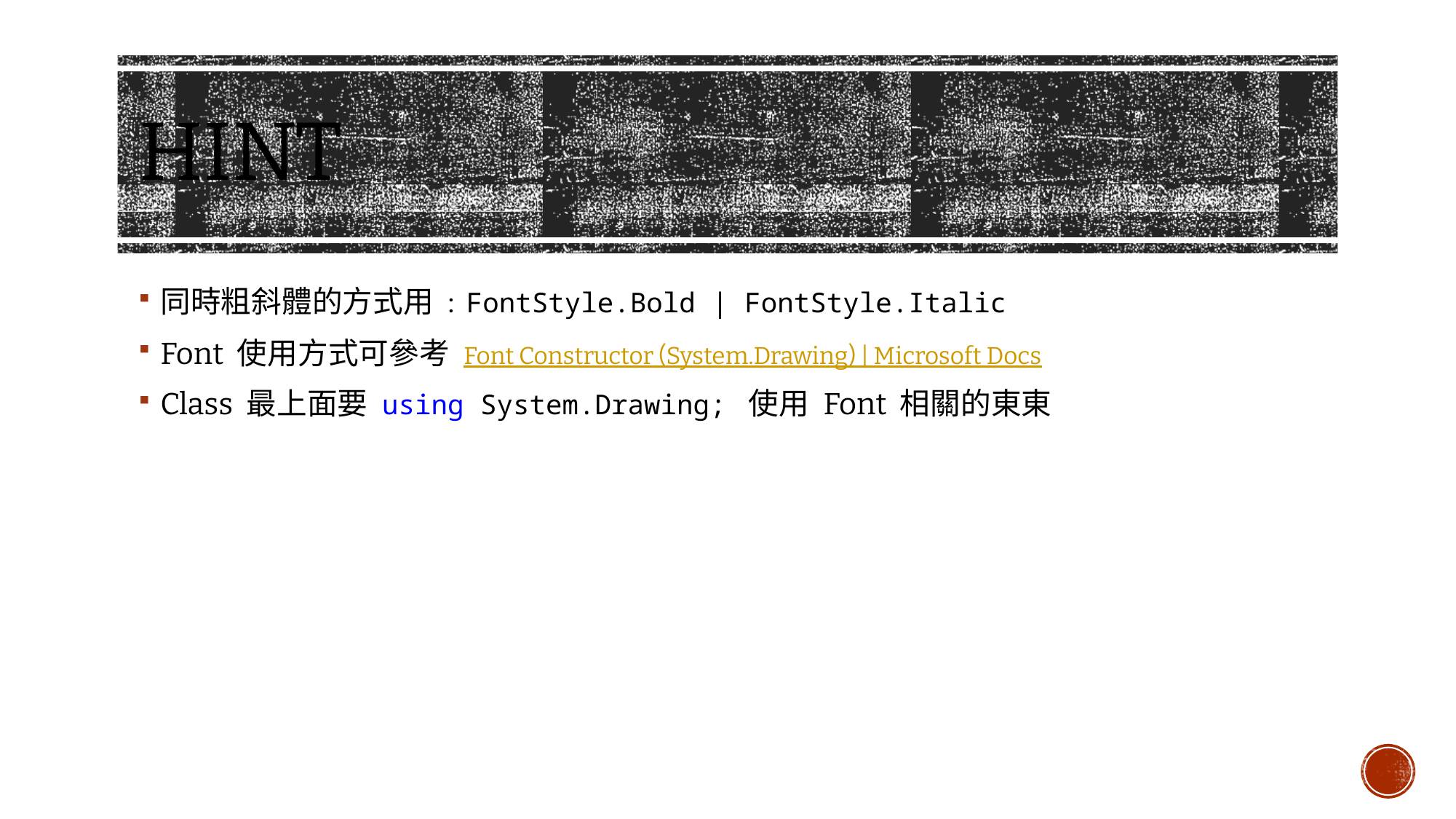

# HINT

同時粗斜體的方式用 :  FontStyle.Bold | FontStyle.Italic
Font 使用方式可參考 Font Constructor (System.Drawing) | Microsoft Docs
Class 最上面要 using System.Drawing; 使用 Font 相關的東東